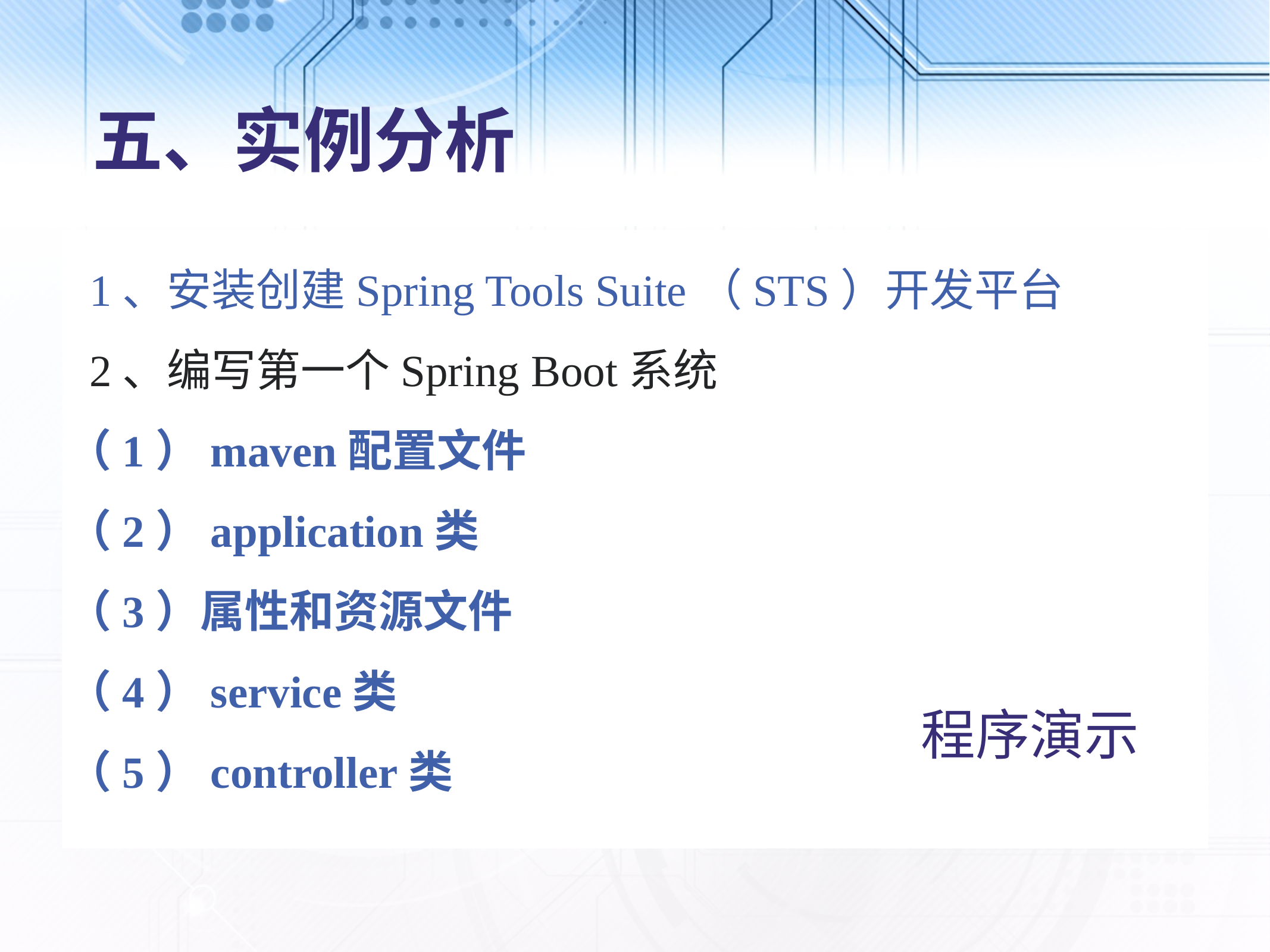

# 五、实例分析
  1、安装创建Spring Tools Suite（STS）开发平台
  2、编写第一个Spring Boot系统
（1）maven配置文件
（2）application类
（3）属性和资源文件
（4）service类
（5）controller类

程序演示